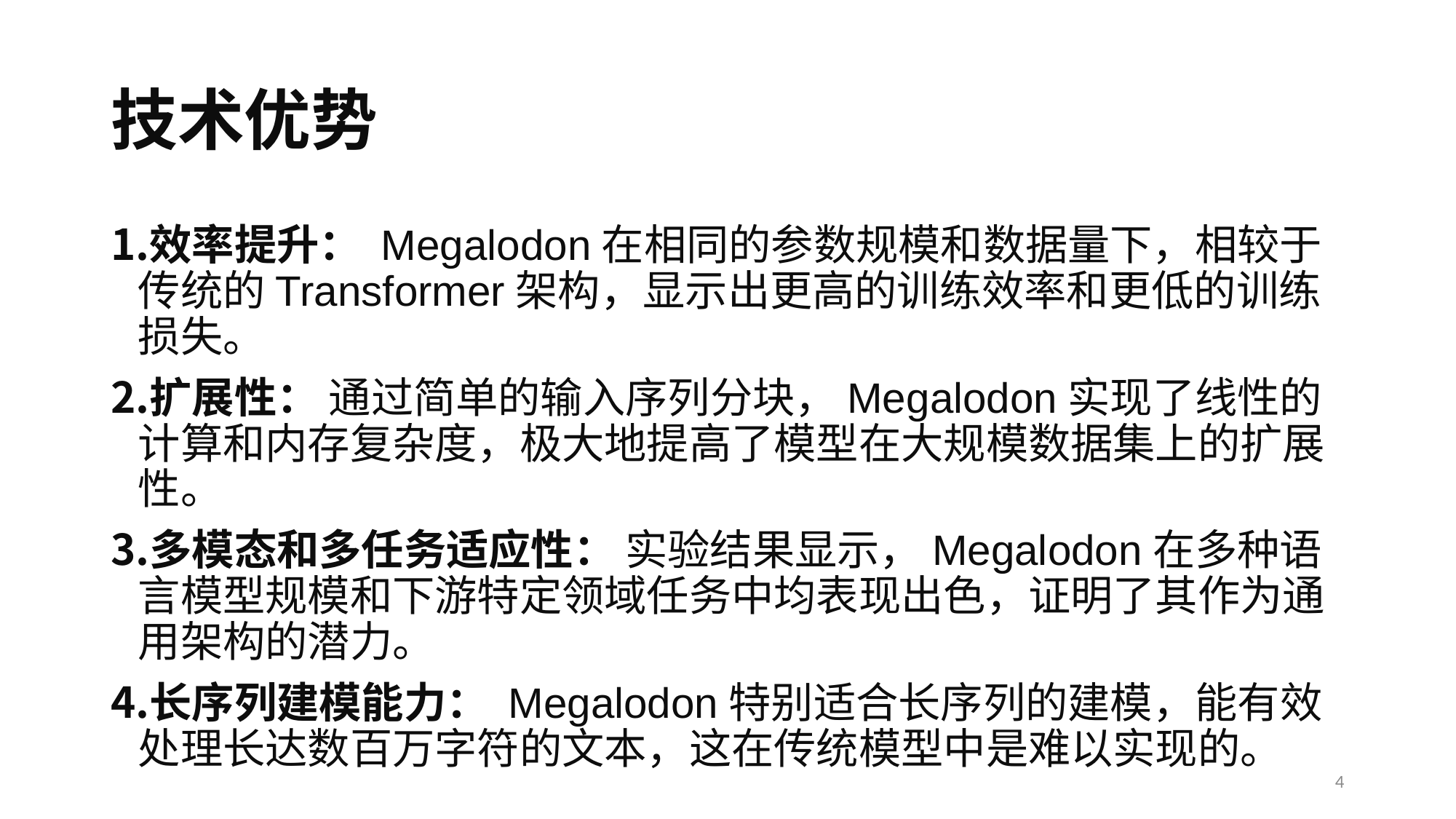

# 技术优势
效率提升： Megalodon在相同的参数规模和数据量下，相较于传统的Transformer架构，显示出更高的训练效率和更低的训练损失。
扩展性： 通过简单的输入序列分块，Megalodon实现了线性的计算和内存复杂度，极大地提高了模型在大规模数据集上的扩展性。
多模态和多任务适应性： 实验结果显示，Megalodon在多种语言模型规模和下游特定领域任务中均表现出色，证明了其作为通用架构的潜力。
长序列建模能力： Megalodon特别适合长序列的建模，能有效处理长达数百万字符的文本，这在传统模型中是难以实现的。

4